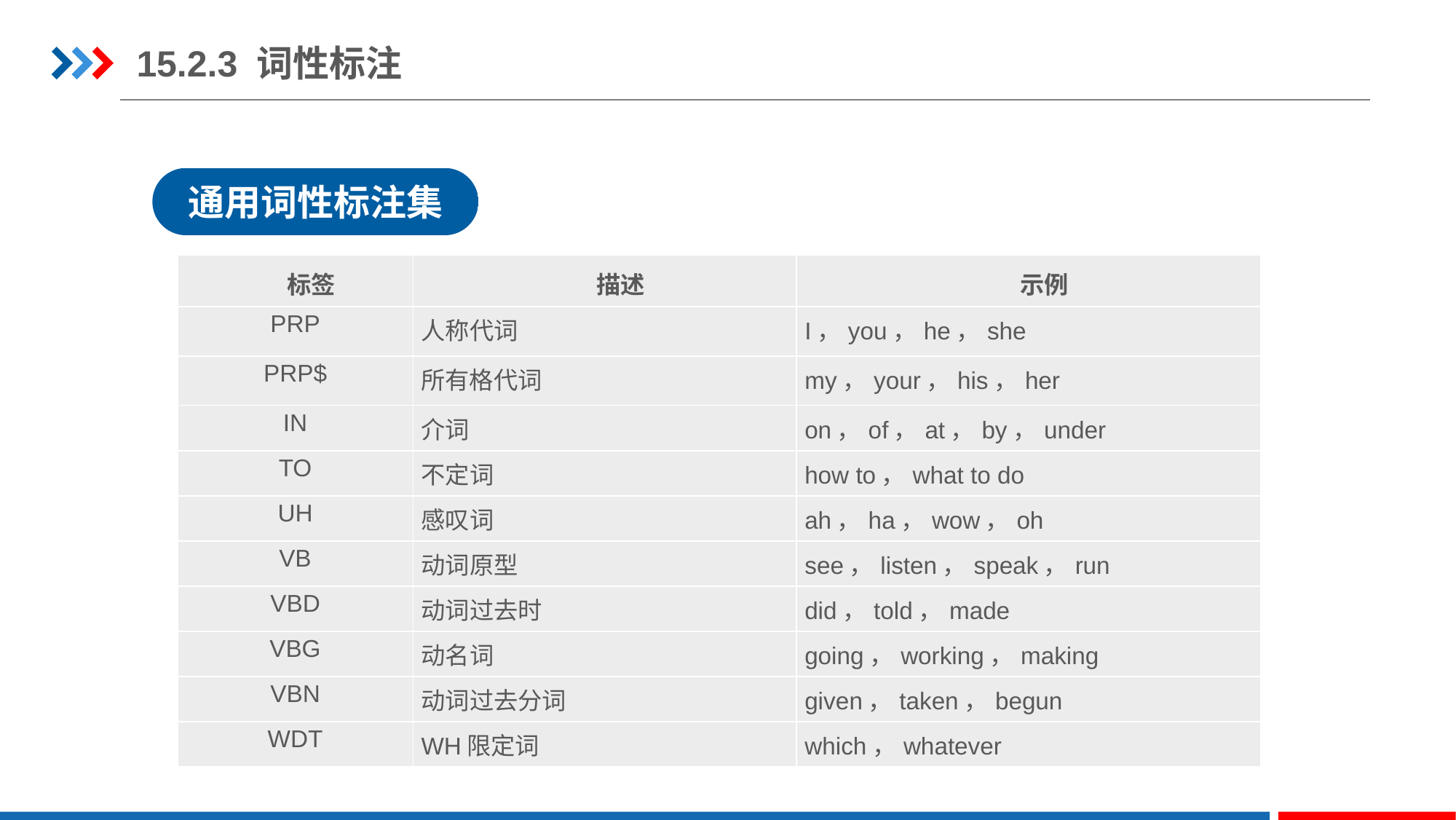

15.2.3 词性标注
通用词性标注集
| 标签 | 描述 | 示例 |
| --- | --- | --- |
| PRP | 人称代词 | I，you，he，she |
| PRP$ | 所有格代词 | my，your，his，her |
| IN | 介词 | on，of，at，by，under |
| TO | 不定词 | how to，what to do |
| UH | 感叹词 | ah，ha，wow，oh |
| VB | 动词原型 | see，listen，speak，run |
| VBD | 动词过去时 | did，told，made |
| VBG | 动名词 | going，working，making |
| VBN | 动词过去分词 | given，taken，begun |
| WDT | WH限定词 | which，whatever |